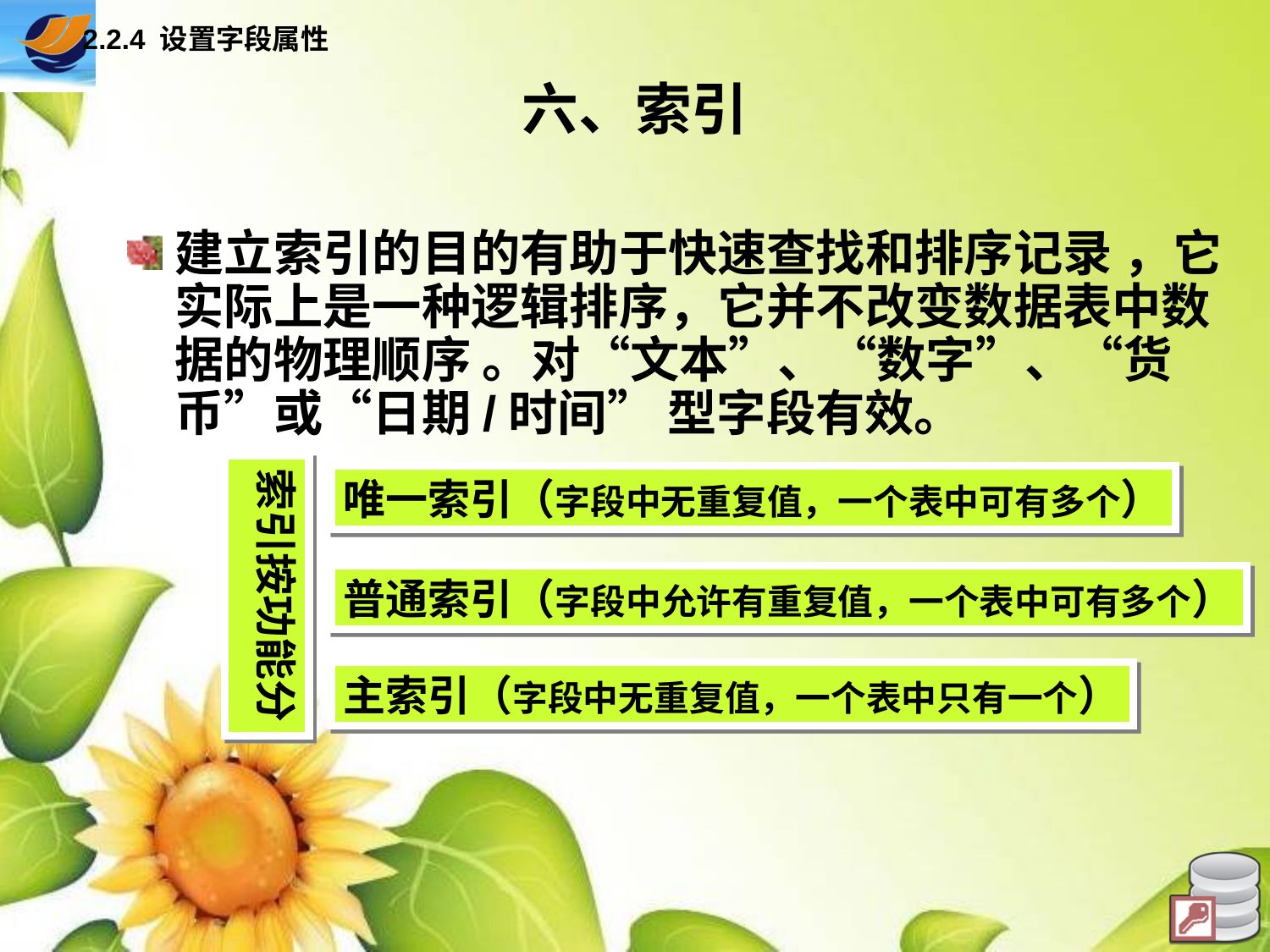

2.2.4 设置字段属性
# 六、索引
建立索引的目的有助于快速查找和排序记录 ，它实际上是一种逻辑排序，它并不改变数据表中数据的物理顺序 。对“文本”、“数字”、“货币”或“日期/时间” 型字段有效。

索引按功能分
唯一索引（字段中无重复值，一个表中可有多个）
普通索引（字段中允许有重复值，一个表中可有多个）
主索引（字段中无重复值，一个表中只有一个）